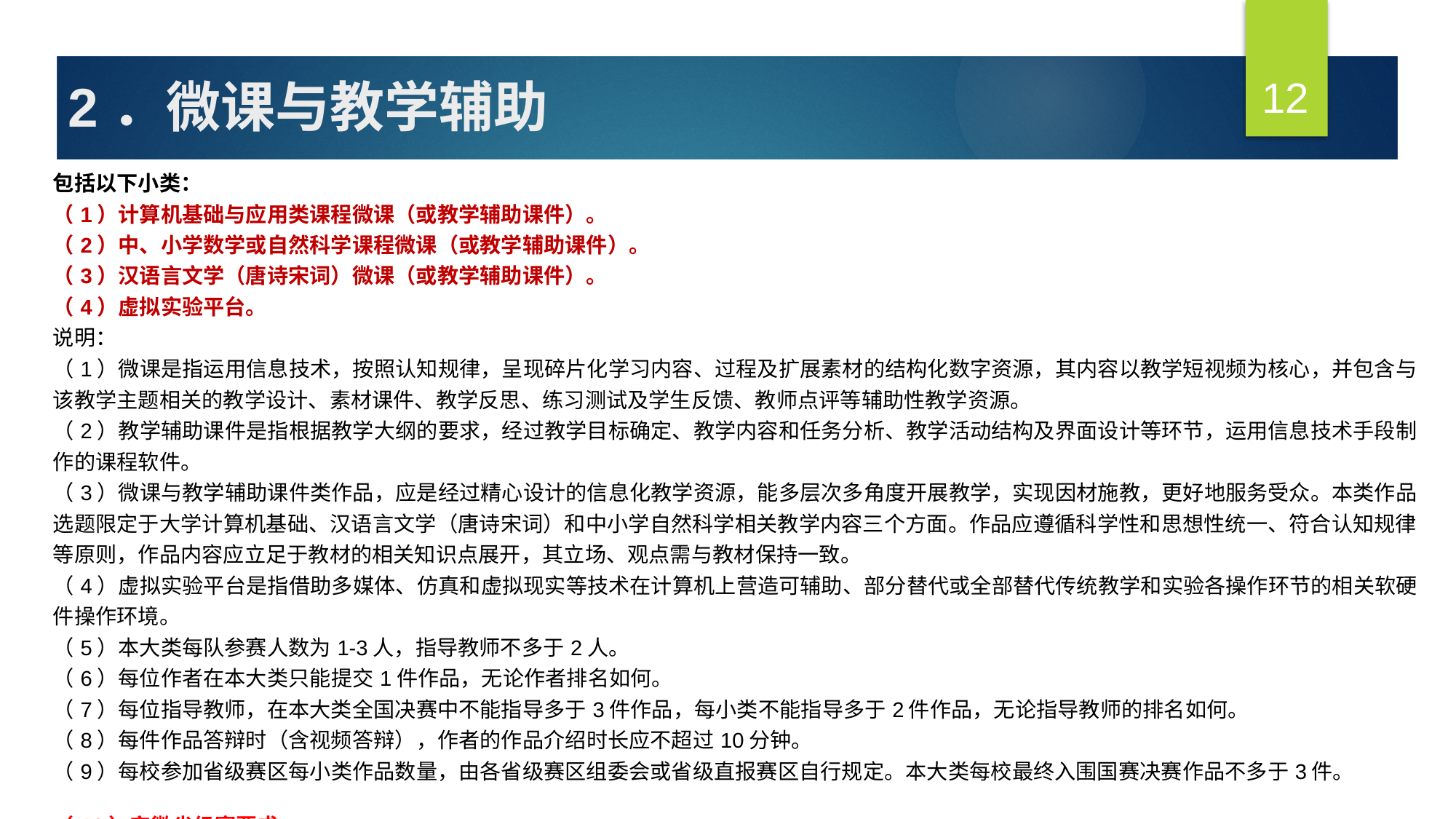

12
# 2．微课与教学辅助
| 包括以下小类： （1）计算机基础与应用类课程微课（或教学辅助课件）。 （2）中、小学数学或自然科学课程微课（或教学辅助课件）。 （3）汉语言文学（唐诗宋词）微课（或教学辅助课件）。 （4）虚拟实验平台。 说明： （1）微课是指运用信息技术，按照认知规律，呈现碎片化学习内容、过程及扩展素材的结构化数字资源，其内容以教学短视频为核心，并包含与该教学主题相关的教学设计、素材课件、教学反思、练习测试及学生反馈、教师点评等辅助性教学资源。 （2）教学辅助课件是指根据教学大纲的要求，经过教学目标确定、教学内容和任务分析、教学活动结构及界面设计等环节，运用信息技术手段制作的课程软件。 （3）微课与教学辅助课件类作品，应是经过精心设计的信息化教学资源，能多层次多角度开展教学，实现因材施教，更好地服务受众。本类作品选题限定于大学计算机基础、汉语言文学（唐诗宋词）和中小学自然科学相关教学内容三个方面。作品应遵循科学性和思想性统一、符合认知规律等原则，作品内容应立足于教材的相关知识点展开，其立场、观点需与教材保持一致。 （4）虚拟实验平台是指借助多媒体、仿真和虚拟现实等技术在计算机上营造可辅助、部分替代或全部替代传统教学和实验各操作环节的相关软硬件操作环境。 （5）本大类每队参赛人数为1-3人，指导教师不多于2人。 （6）每位作者在本大类只能提交1件作品，无论作者排名如何。 （7）每位指导教师，在本大类全国决赛中不能指导多于3件作品，每小类不能指导多于2件作品，无论指导教师的排名如何。 （8）每件作品答辩时（含视频答辩），作者的作品介绍时长应不超过10分钟。 （9）每校参加省级赛区每小类作品数量，由各省级赛区组委会或省级直报赛区自行规定。本大类每校最终入围国赛决赛作品不多于3件。 （10）安徽省级赛要求： 每位参赛学生参与创作的作品每大类不得超过2件； 每位指导教师指导的作品数量每大类不得超过4件，其中作为第一指导老师的不得超过2件，作为第二指导老师的不得超过2件。 作品提交时，必须上传体积不超过500MB、时长不超过10分钟的作品演示视频。 |
| --- |